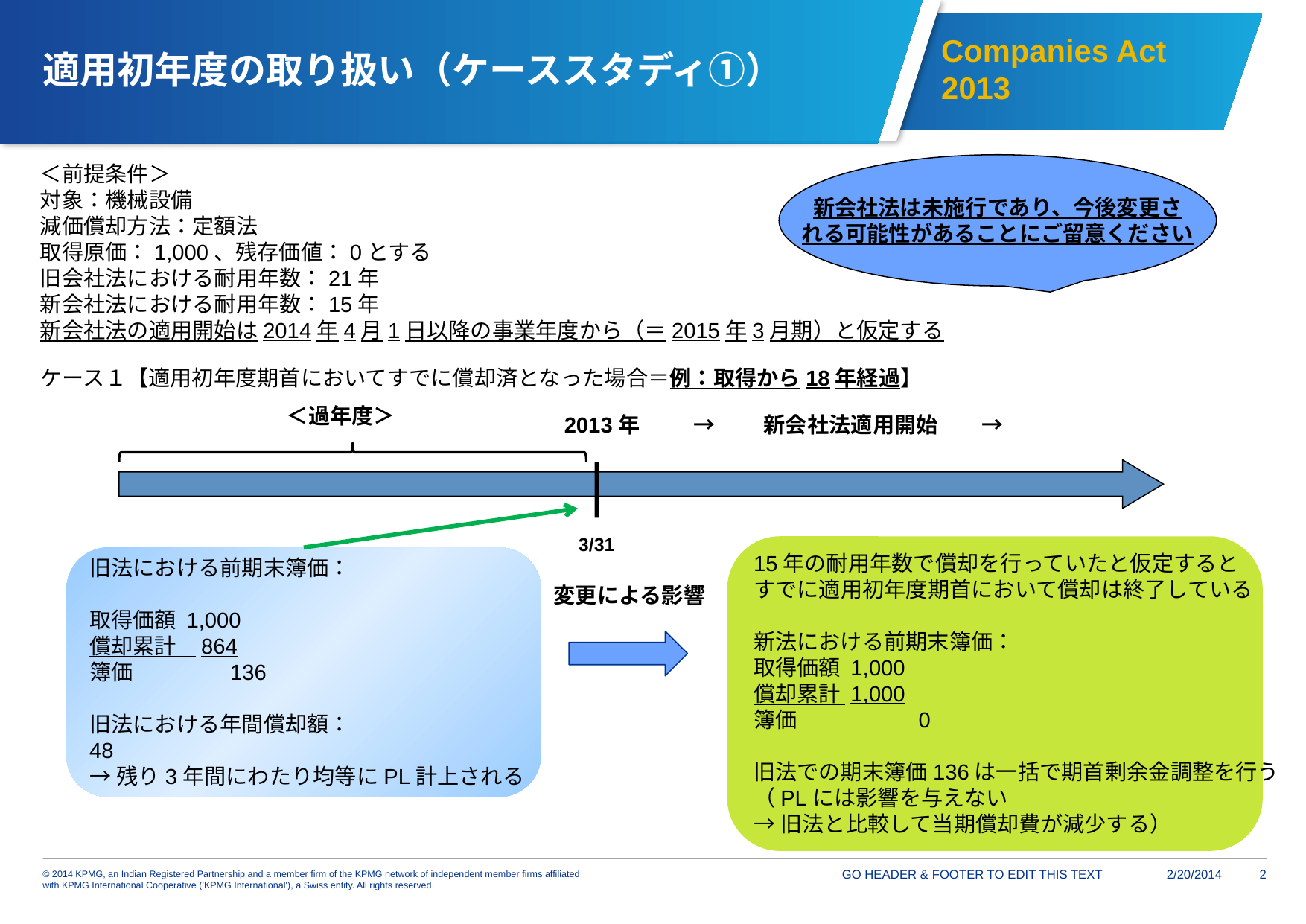

# 適用初年度の取り扱い（ケーススタディ①）
＜前提条件＞
対象：機械設備
減価償却方法：定額法
取得原価：1,000、残存価値：0とする
旧会社法における耐用年数：21年
新会社法における耐用年数：15年
新会社法の適用開始は2014年4月1日以降の事業年度から（＝2015年3月期）と仮定する

新会社法は未施行であり、今後変更さ
れる可能性があることにご留意ください

ケース１【適用初年度期首においてすでに償却済となった場合＝例：取得から18年経過】
＜過年度＞
2013年
→　　新会社法適用開始　　→

3/31
15年の耐用年数で償却を行っていたと仮定すると
すでに適用初年度期首において償却は終了している

新法における前期末簿価：
取得価額 1,000
償却累計 1,000
簿価　　　　      0

旧法での期末簿価136は一括で期首剰余金調整を行う
（PLには影響を与えない
→旧法と比較して当期償却費が減少する）
旧法における前期末簿価：

取得価額 1,000
償却累計    864
簿価　　　　 136

旧法における年間償却額：
48
→残り3年間にわたり均等にPL計上される
変更による影響

GO HEADER & FOOTER TO EDIT THIS TEXT
2/20/2014
2